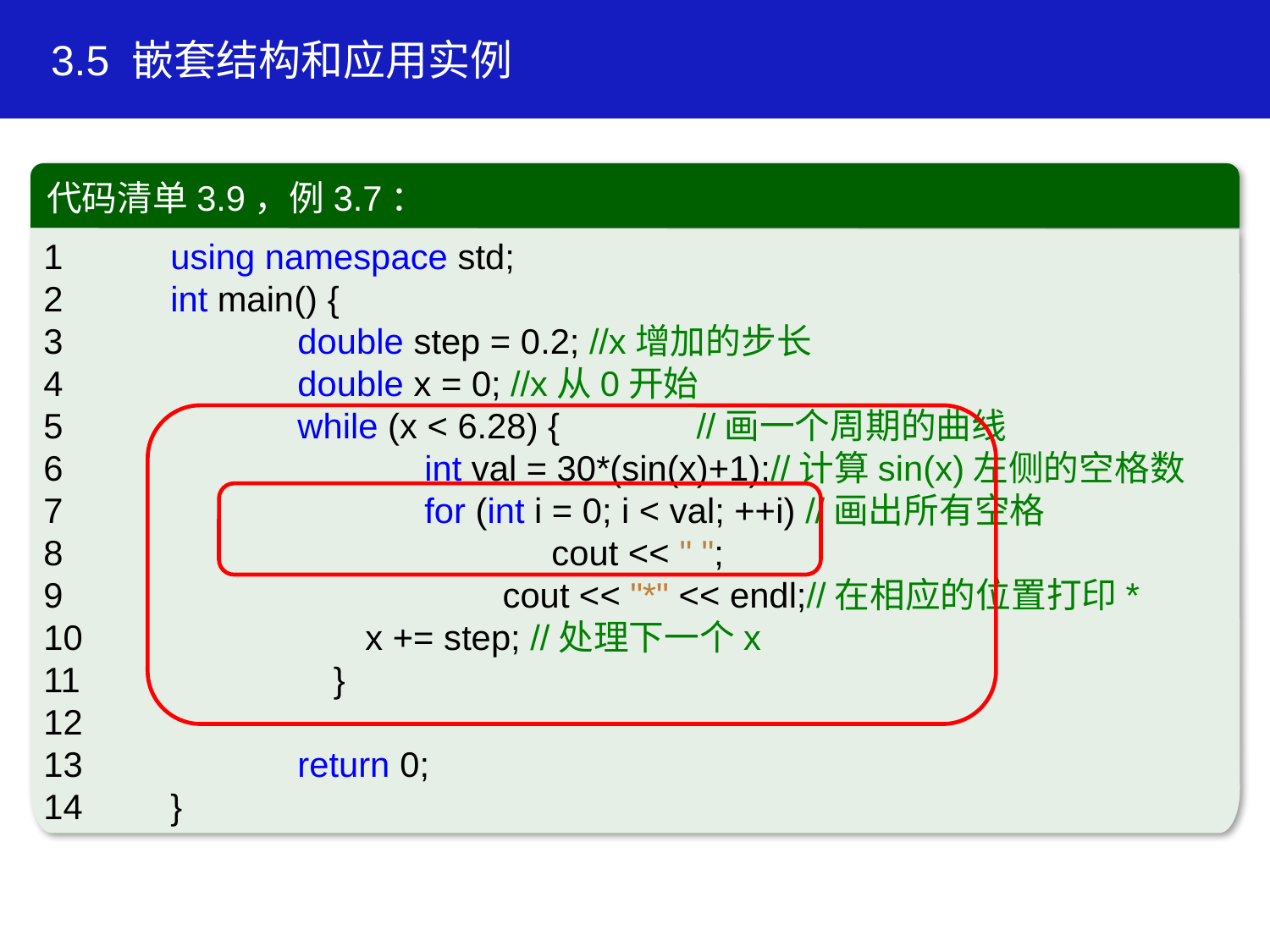

# 3.5 嵌套结构和应用实例
代码清单3.9，例3.7：
1 	using namespace std;
2 	int main() {
3 		double step = 0.2; //x增加的步长
4 		double x = 0; //x从0开始
5 		while (x < 6.28) {              //画一个周期的曲线
6 			int val = 30*(sin(x)+1);//计算sin(x)左侧的空格数
7 			for (int i = 0; i < val; ++i) //画出所有空格
8 				cout << " ";
9 			        cout << "*" << endl;//在相应的位置打印*
10                             x += step; //处理下一个x
11                          }
12
13 		return 0;
14 	}

53